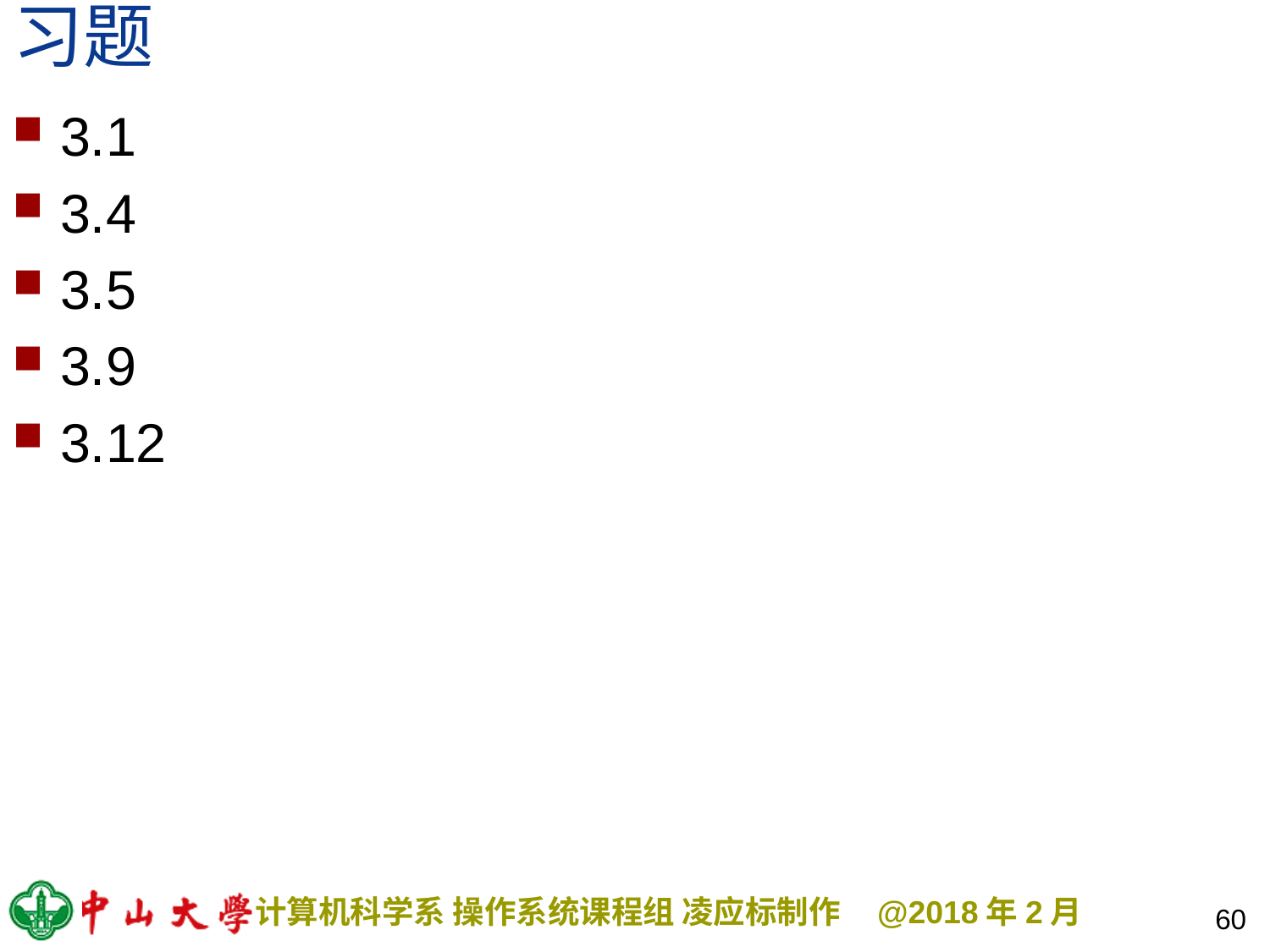

# 习题
3.1
3.4
3.5
3.9
3.12
60